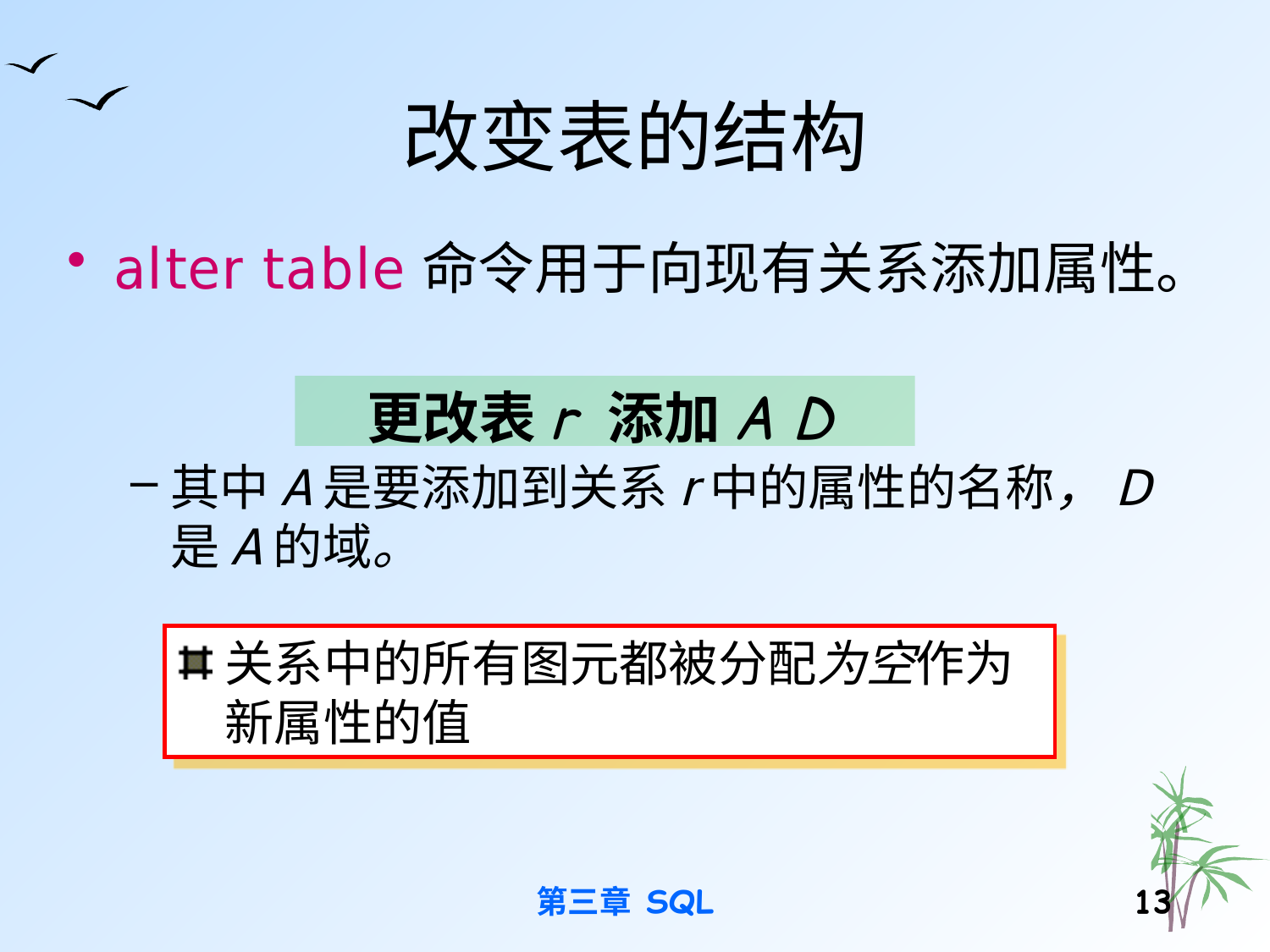

# 改变表的结构
alter table命令用于向现有关系添加属性。

其中A是要添加到关系r中的属性的名称，D是A的域。

更改表r 添加A D
关系中的所有图元都被分配为空作为新属性的值
第三章 SQL
13